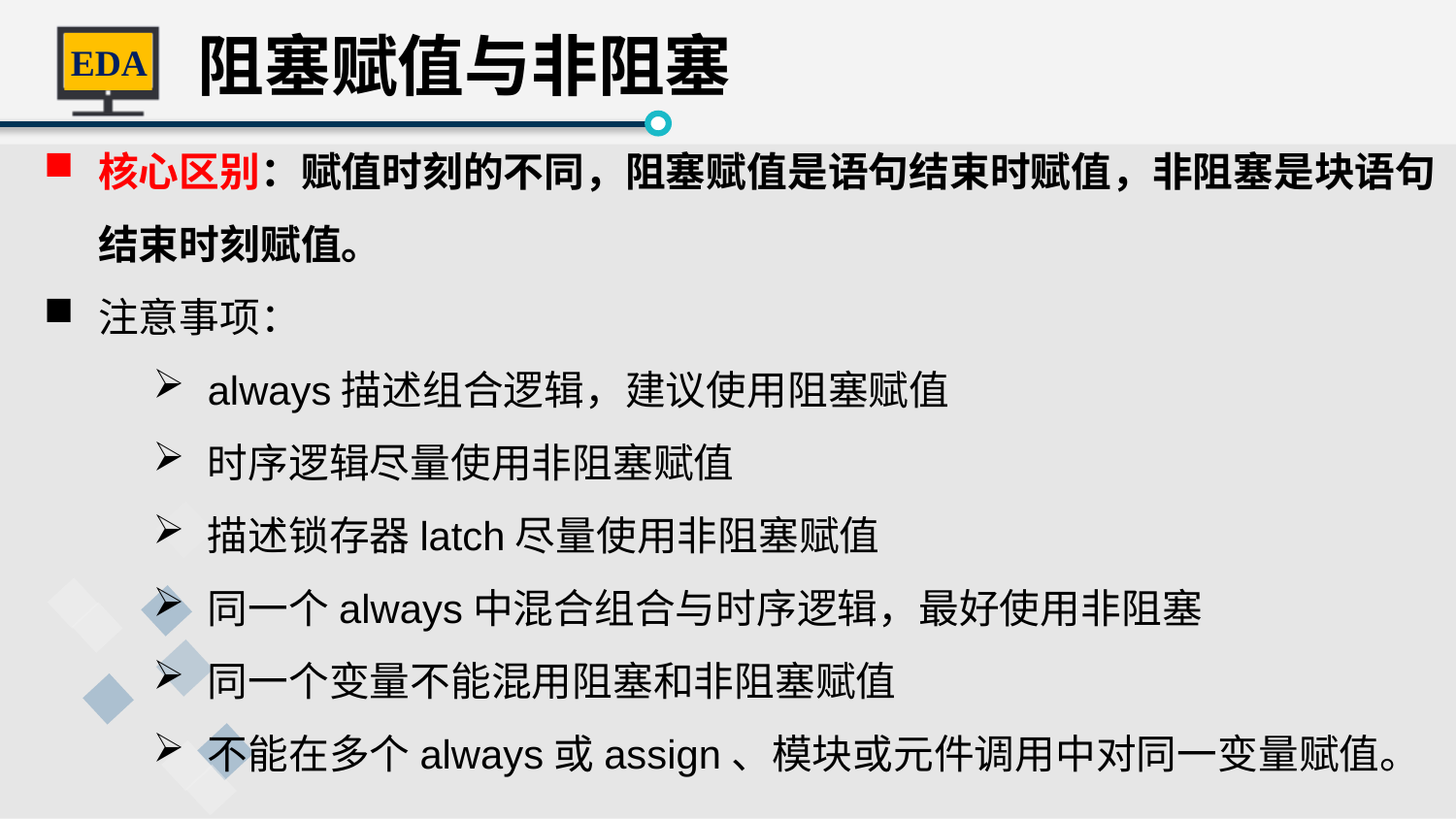

阻塞赋值与非阻塞
核心区别：赋值时刻的不同，阻塞赋值是语句结束时赋值，非阻塞是块语句结束时刻赋值。
注意事项：
always描述组合逻辑，建议使用阻塞赋值
时序逻辑尽量使用非阻塞赋值
描述锁存器latch尽量使用非阻塞赋值
同一个always中混合组合与时序逻辑，最好使用非阻塞
同一个变量不能混用阻塞和非阻塞赋值
不能在多个always或assign、模块或元件调用中对同一变量赋值。